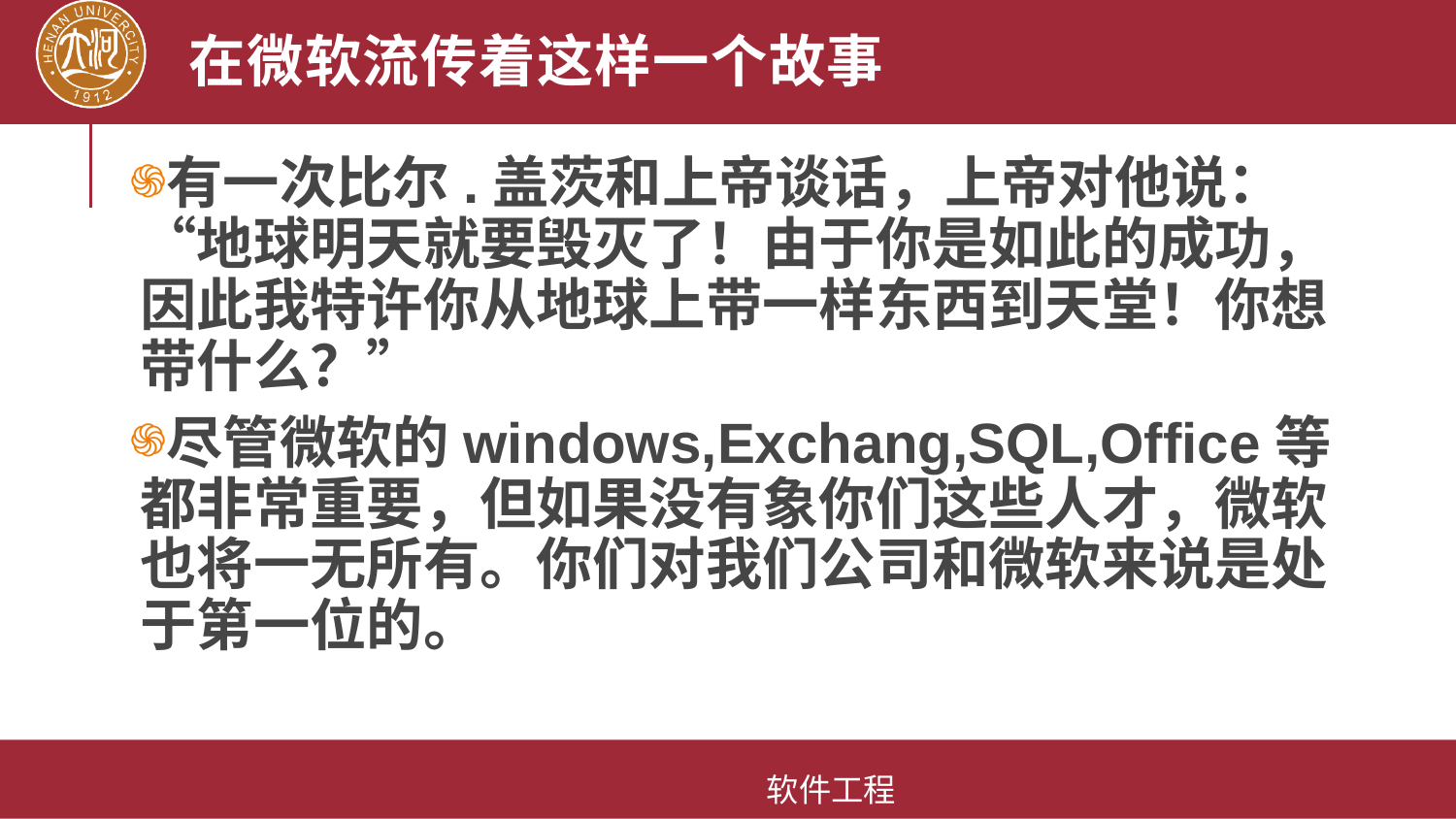

# 在微软流传着这样一个故事
有一次比尔.盖茨和上帝谈话，上帝对他说：“地球明天就要毁灭了！由于你是如此的成功，因此我特许你从地球上带一样东西到天堂！你想带什么？”
尽管微软的windows,Exchang,SQL,Office等都非常重要，但如果没有象你们这些人才，微软也将一无所有。你们对我们公司和微软来说是处于第一位的。

软件工程
4